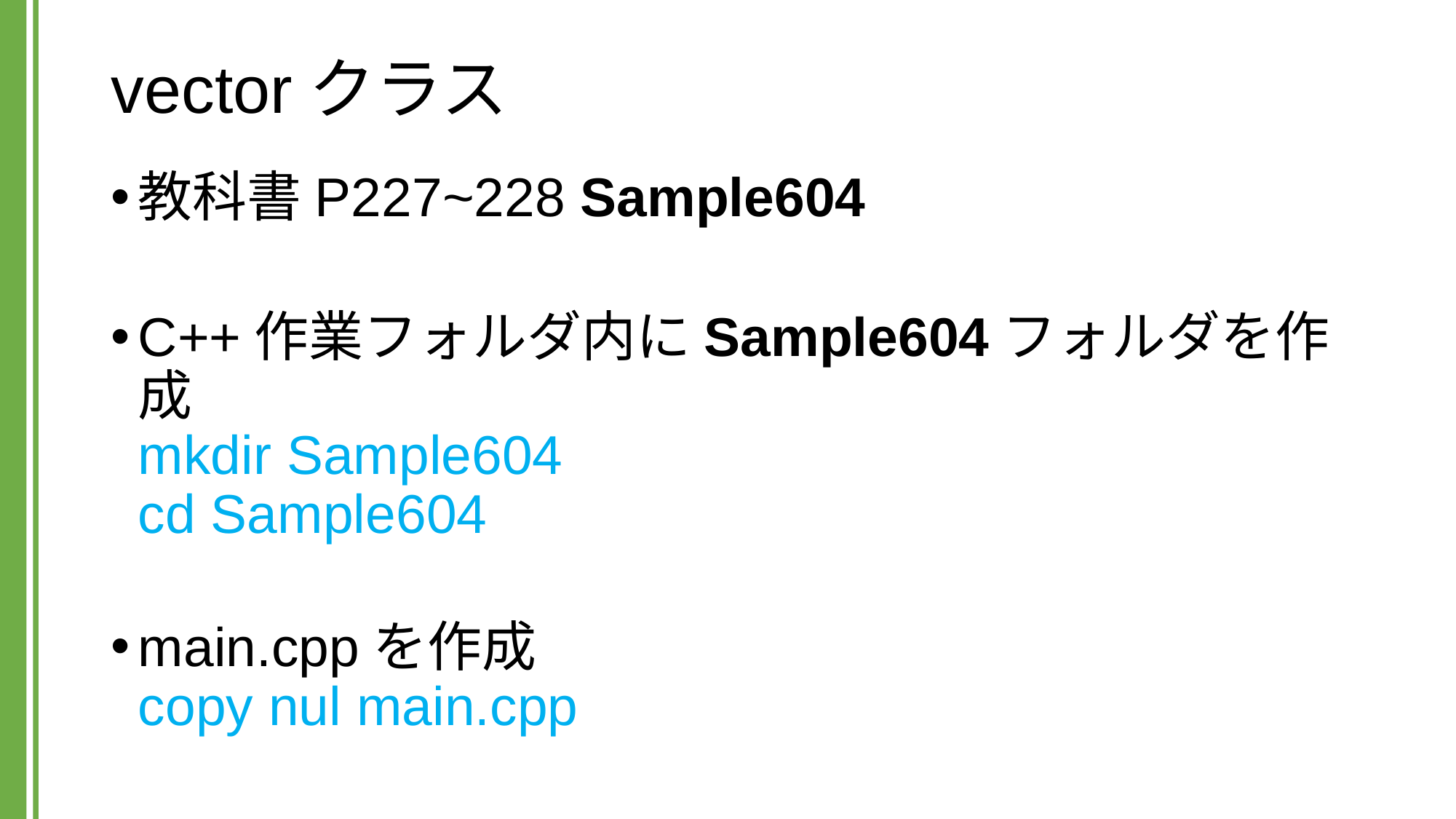

# vectorクラス
教科書P227~228 Sample604
C++作業フォルダ内にSample604フォルダを作成
mkdir Sample604
cd Sample604
main.cppを作成
copy nul main.cpp